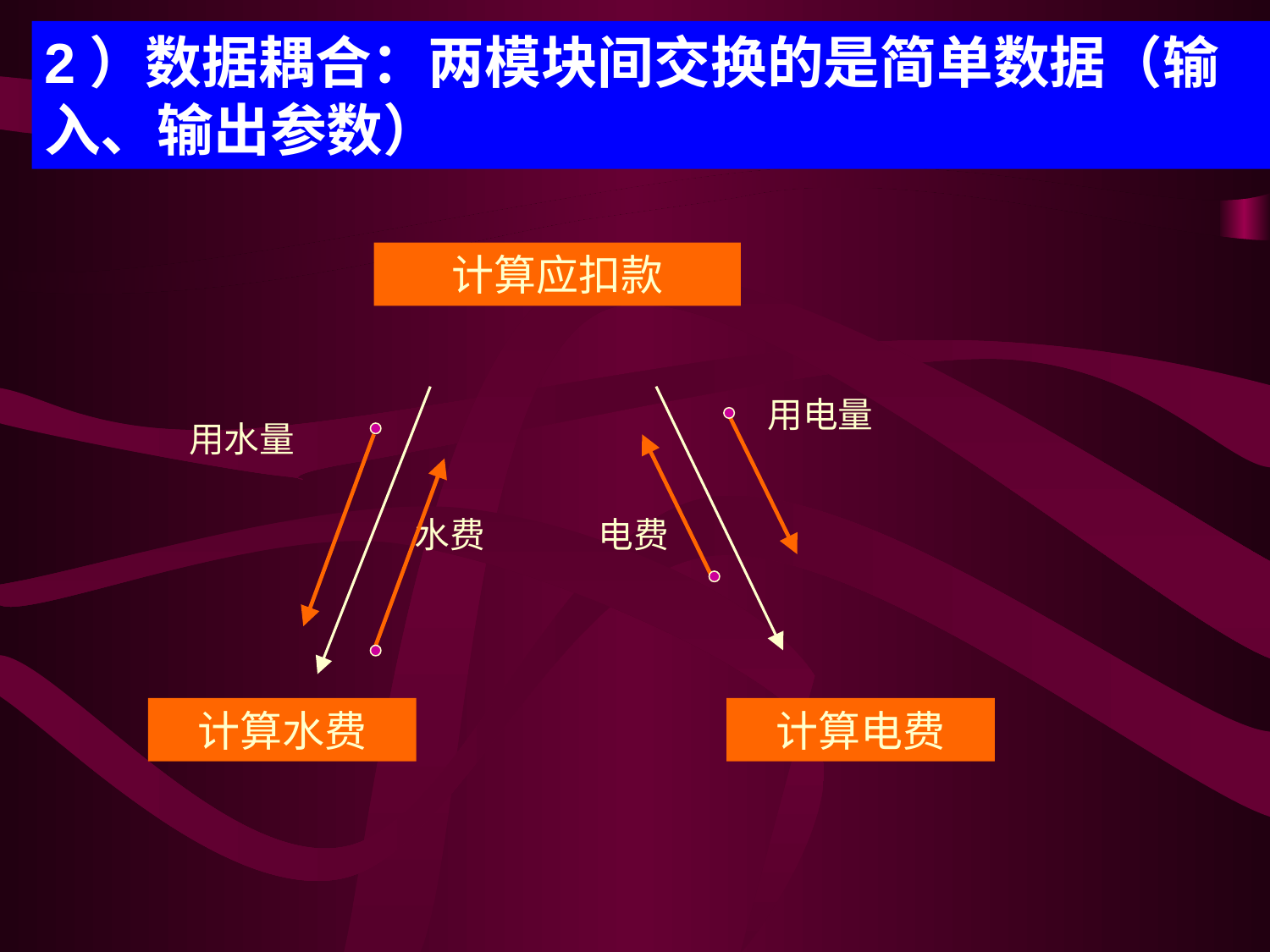

2）数据耦合：两模块间交换的是简单数据（输入、输出参数）
计算应扣款

用电量

用水量

水费
电费
计算水费
计算电费

18